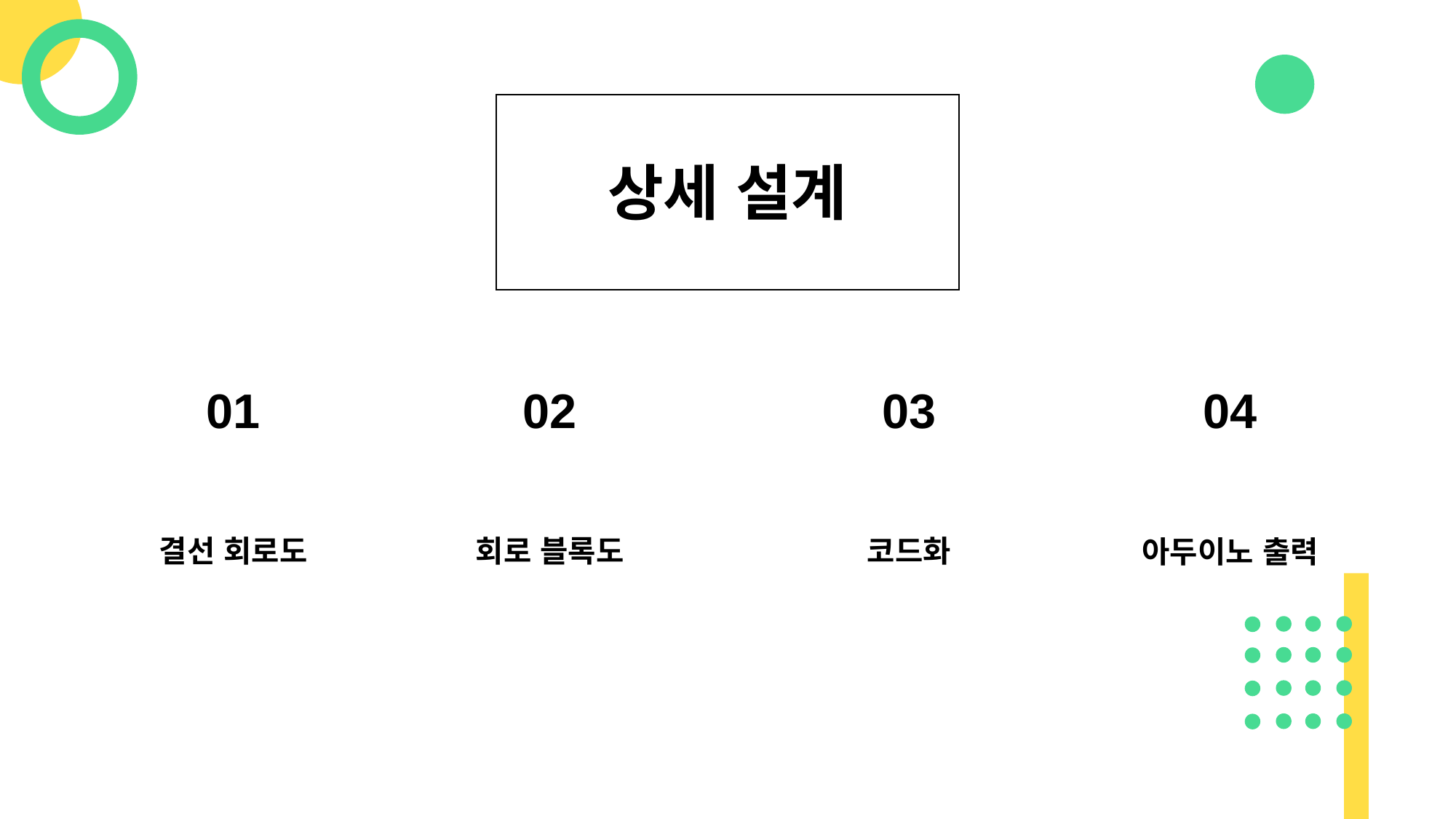

상세 설계

04
03
01
02
결선 회로도
회로 블록도
코드화
아두이노 출력